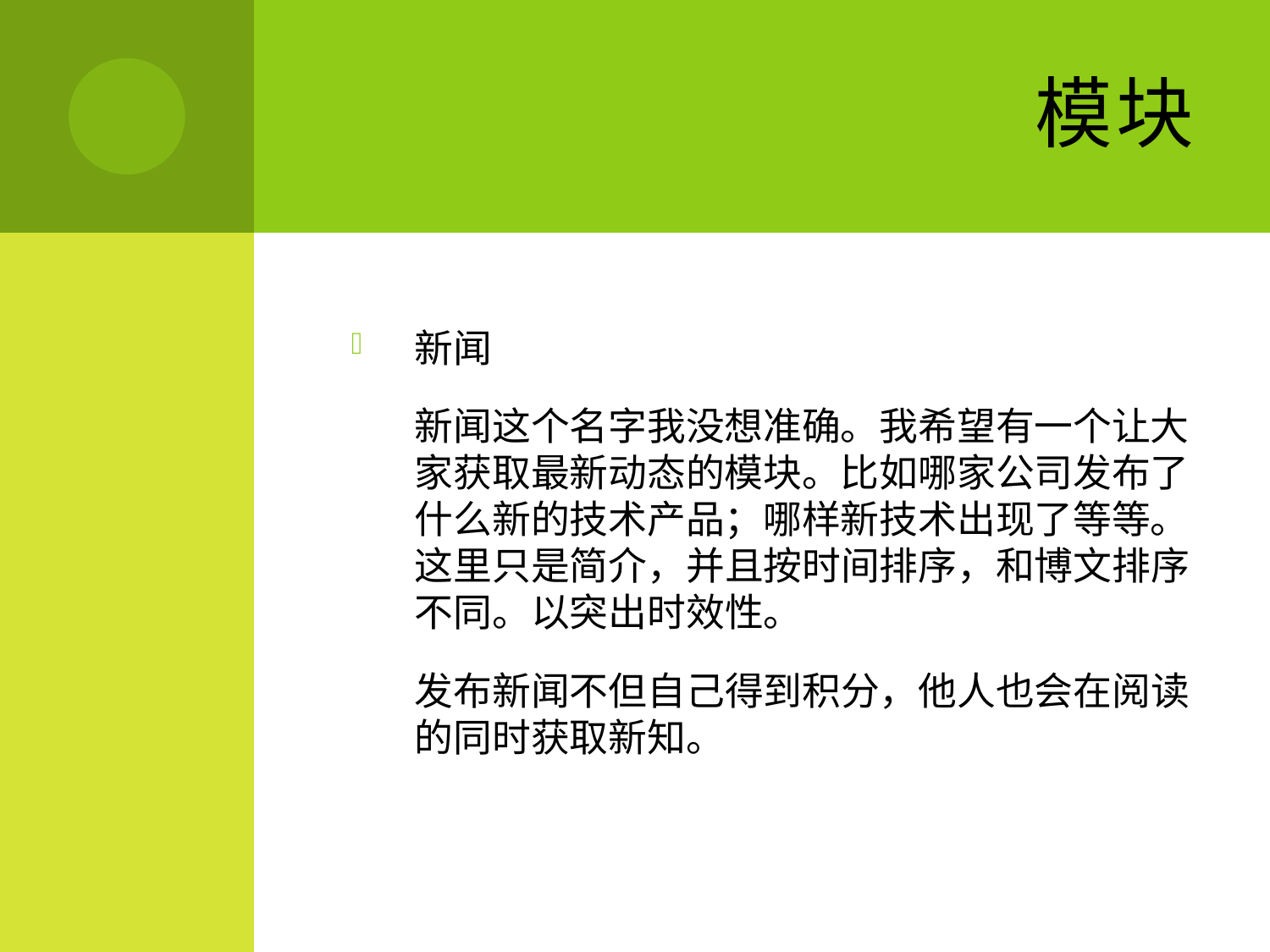

# 模块
新闻
	新闻这个名字我没想准确。我希望有一个让大家获取最新动态的模块。比如哪家公司发布了什么新的技术产品；哪样新技术出现了等等。这里只是简介，并且按时间排序，和博文排序不同。以突出时效性。
	发布新闻不但自己得到积分，他人也会在阅读的同时获取新知。